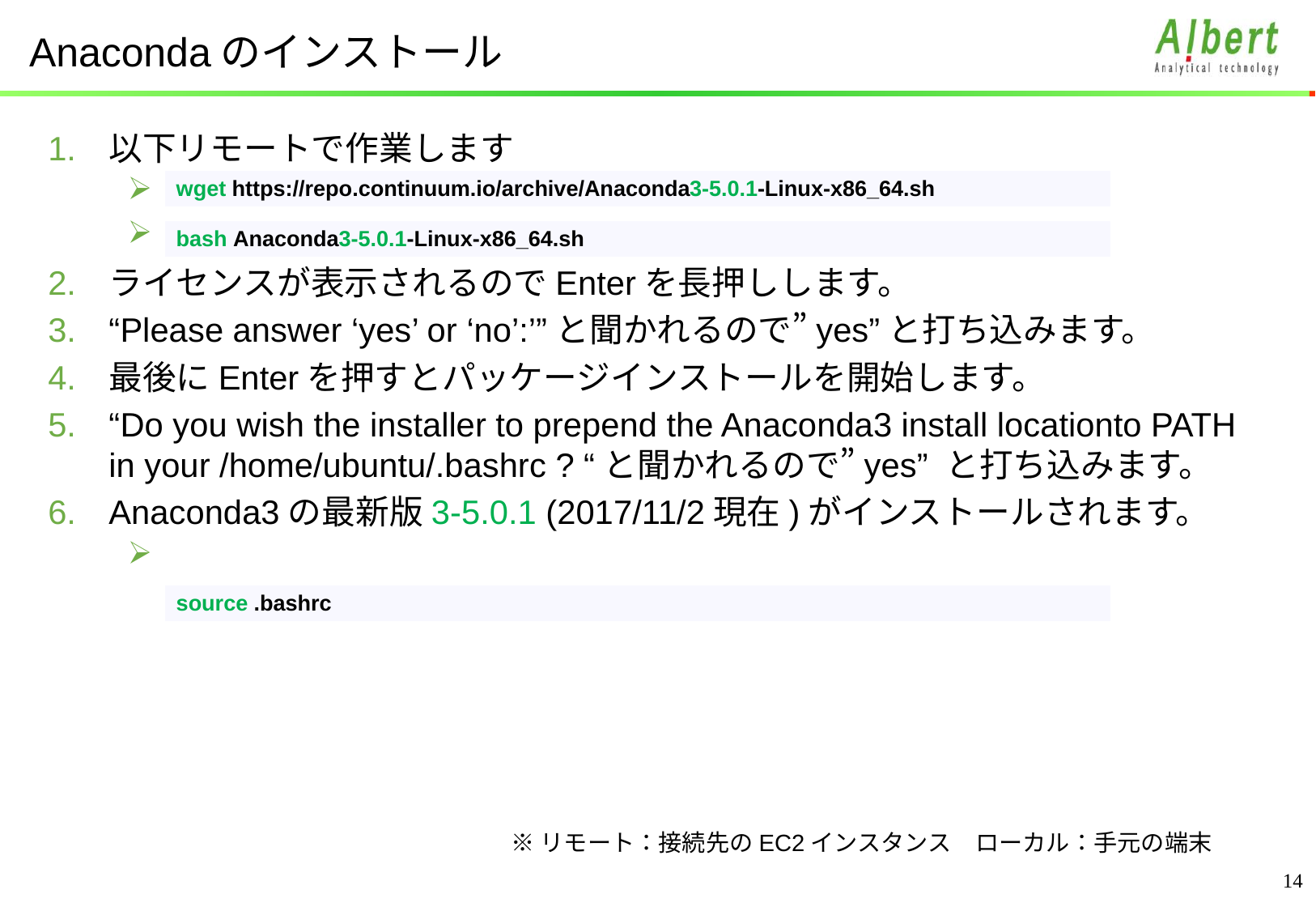

# Anacondaのインストール
以下リモートで作業します

ライセンスが表示されるのでEnterを長押しします。
“Please answer ‘yes’ or ‘no’:’”と聞かれるので”yes”と打ち込みます。
最後にEnterを押すとパッケージインストールを開始します。
“Do you wish the installer to prepend the Anaconda3 install locationto PATH in your /home/ubuntu/.bashrc ? “と聞かれるので”yes” と打ち込みます。
Anaconda3の最新版3-5.0.1 (2017/11/2現在)がインストールされます。

| wget https://repo.continuum.io/archive/Anaconda3-5.0.1-Linux-x86\_64.sh |
| --- |
| bash Anaconda3-5.0.1-Linux-x86\_64.sh |
| --- |
| source .bashrc |
| --- |
※リモート：接続先のEC2インスタンス　ローカル：手元の端末

14